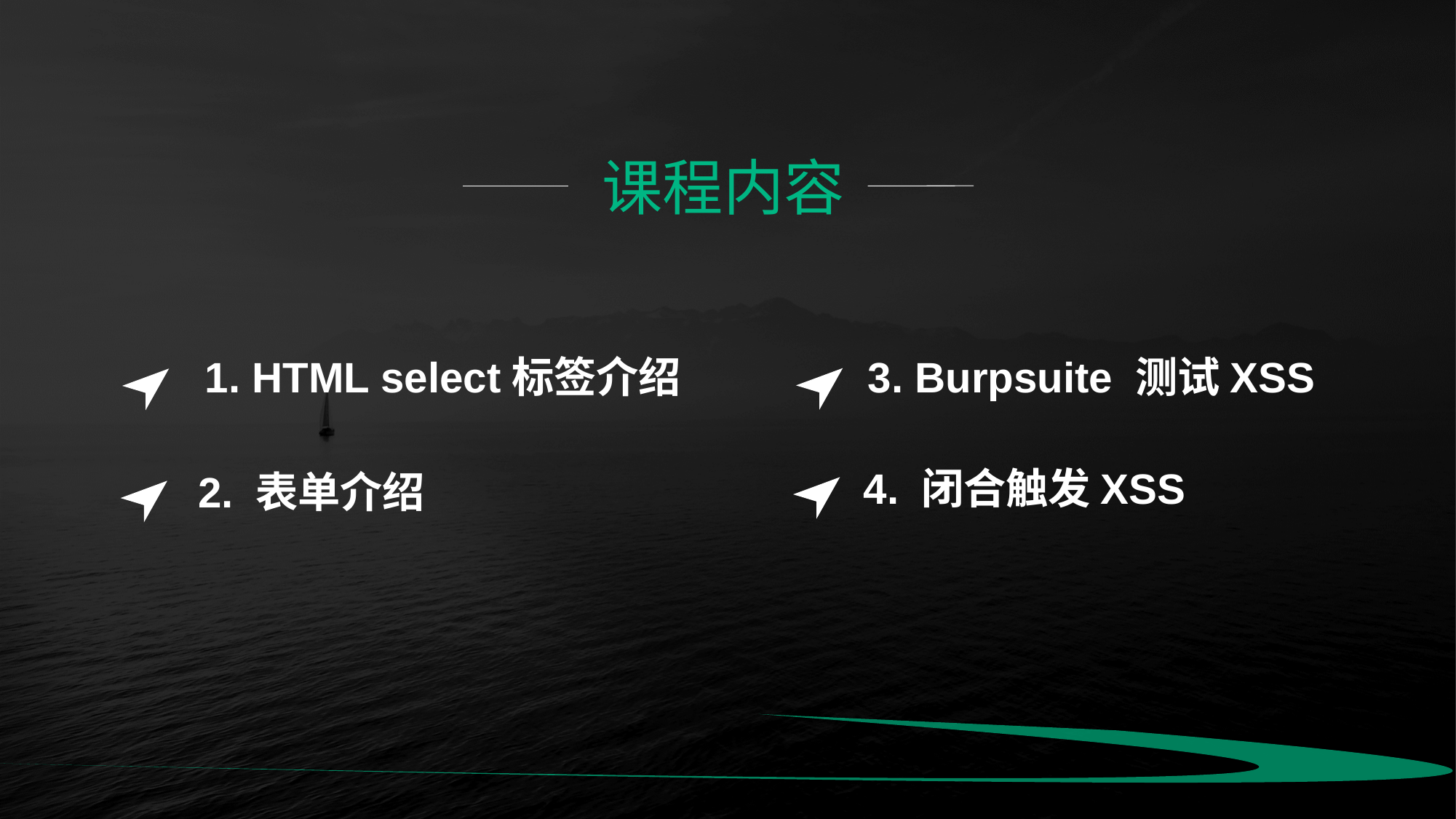

课程内容
3. Burpsuite 测试XSS

4. 闭合触发XSS

1. HTML select标签介绍

2. 表单介绍